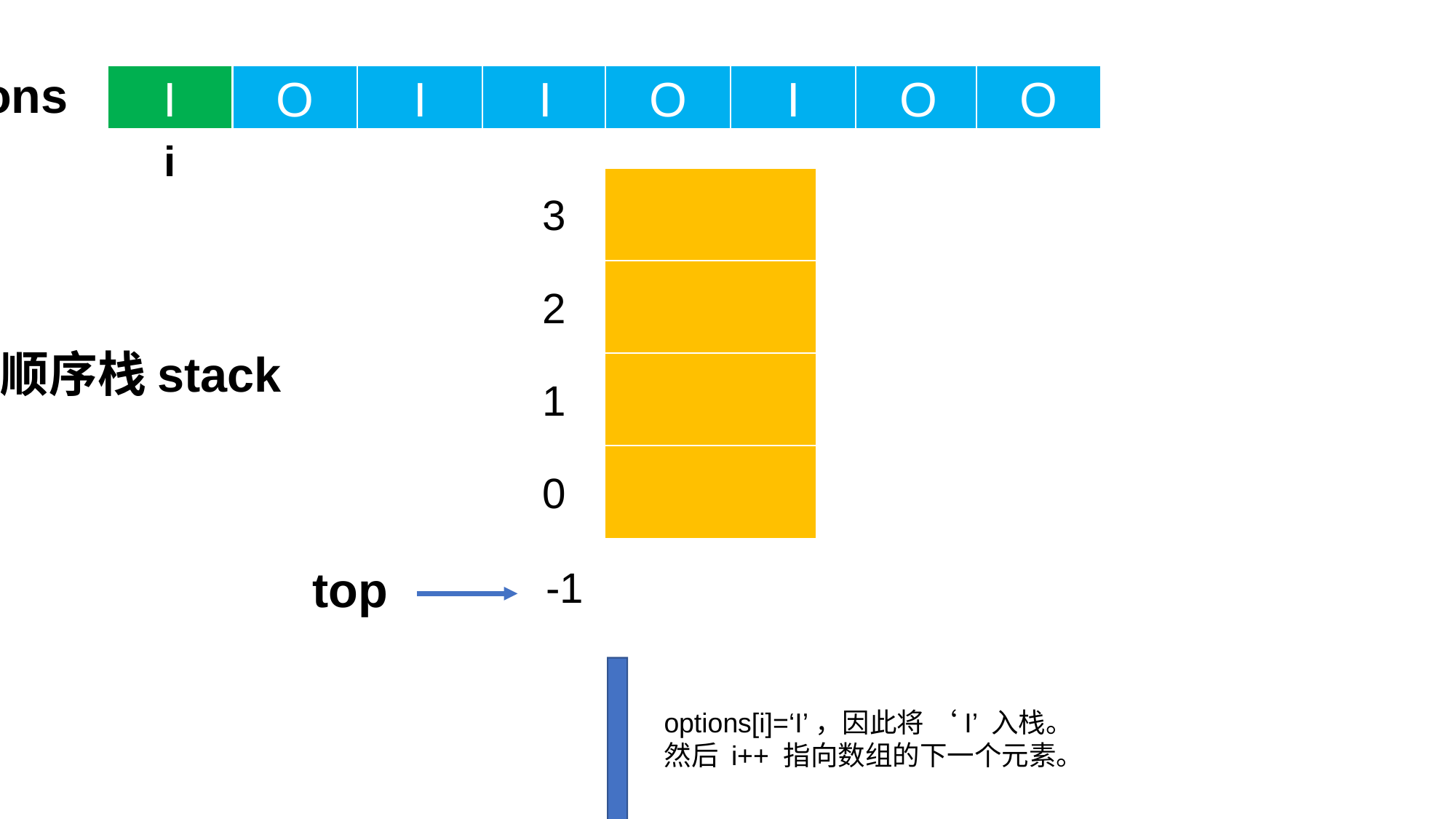

options
I
O
I
I
O
I
O
O
i

3

2
顺序栈stack

1

0
top
-1

options[i]=‘I’，因此将 ‘I’ 入栈。
然后 i++ 指向数组的下一个元素。
options
I
O
I
I
O
I
O
O
i

3

2
顺序栈stack

1
I
top
0
-1

options[i]=‘O’，因此将栈顶元素出栈，让 ‘I’ 和 ‘O’ 相互抵消。
然后 i++ 指向数组的下一个元素。
options
I
O
I
I
O
I
O
O
i

3

2
顺序栈stack

1

0
top
-1

options[i]=‘I’，因此将 ‘I’ 入栈。
然后 i++ 指向数组的下一个元素。
options
I
O
I
I
O
I
O
O
i

3

2
顺序栈stack

1
I
top
0
-1

options[i]=‘I’，因此将 ‘I’ 入栈。
然后 i++ 指向数组的下一个元素。
options
I
O
I
I
O
I
O
O
i

3

2
顺序栈stack
I
top
1
I
0
-1

options[i]=‘O’，因此将栈顶元素出栈，让 ‘I’ 和 ‘O’ 相互抵消。
然后 i++ 指向数组的下一个元素。
options
I
O
I
I
O
I
O
O
i

3

2
顺序栈stack

1
I
top
0
-1

options[i]=‘I’，因此将 ‘I’ 入栈。
然后 i++ 指向数组的下一个元素。
options
I
O
I
I
O
I
O
O
i

3

2
顺序栈stack
I
top
1
I
0
-1

options[i]=‘O’，因此将栈顶元素出栈，让 ‘I’ 和 ‘O’ 相互抵消。
然后 i++ 指向数组的下一个元素。
options
I
O
I
I
O
I
O
O
i

3

2
顺序栈stack

1
I
top
0
-1

options[i]=‘O’，因此将栈顶元素出栈，让 ‘I’ 和 ‘O’ 相互抵消。
然后 i++ 指向数组的下一个元素。
options
I
O
I
I
O
I
O
O
i

3

2
顺序栈stack

1

0
top
-1

扫描完成，此时栈空，所以是合法序列。